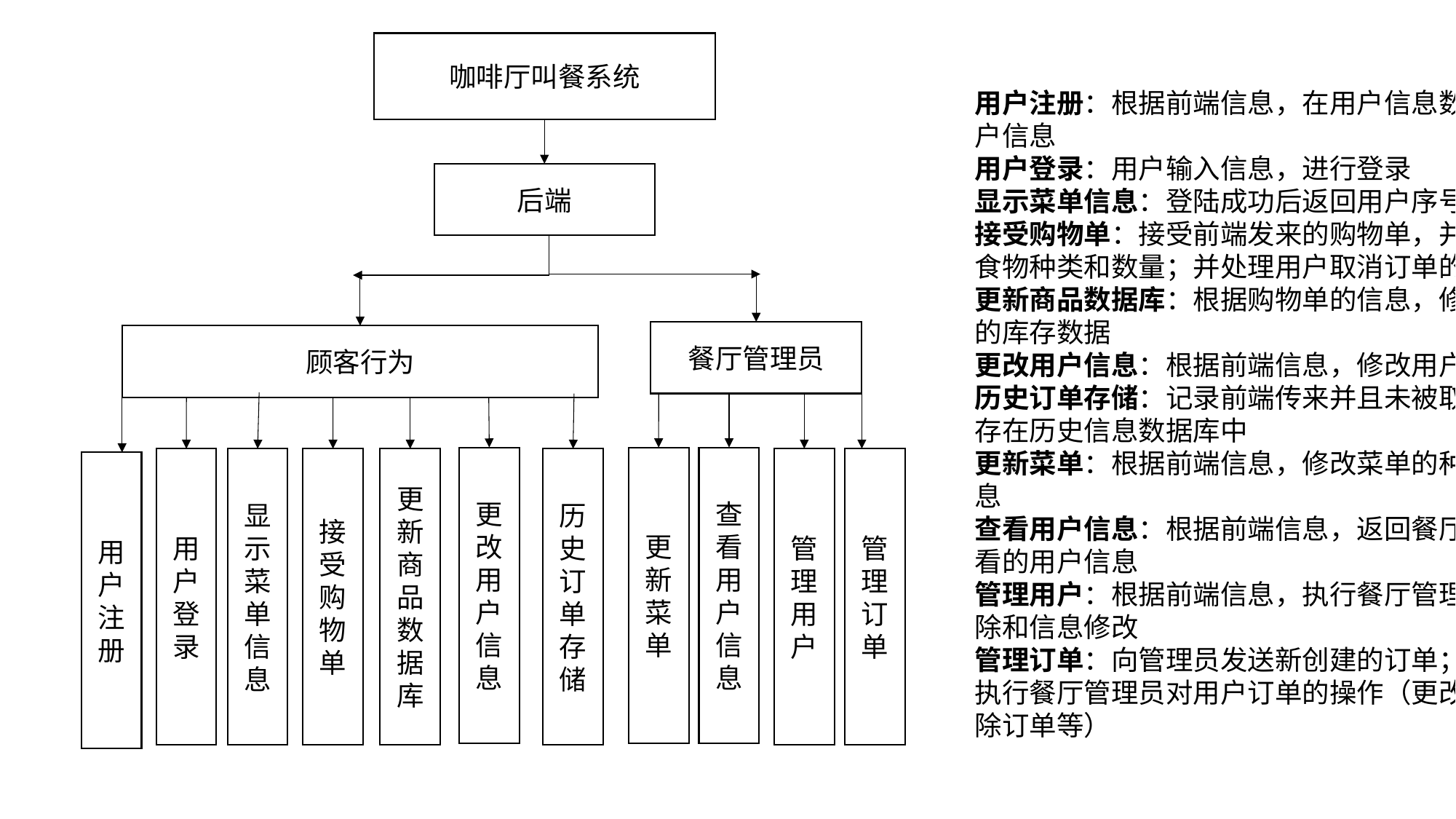

咖啡厅叫餐系统
用户注册：根据前端信息，在用户信息数据库中新增用户信息
用户登录：用户输入信息，进行登录
显示菜单信息：登陆成功后返回用户序号，并展示菜单
接受购物单：接受前端发来的购物单，并处理购物单的食物种类和数量；并处理用户取消订单的请求
更新商品数据库：根据购物单的信息，修改商品数据库的库存数据
更改用户信息：根据前端信息，修改用户信息
历史订单存储：记录前端传来并且未被取消的订单，保存在历史信息数据库中
更新菜单：根据前端信息，修改菜单的种类、名称等信息
查看用户信息：根据前端信息，返回餐厅管理员要求查看的用户信息
管理用户：根据前端信息，执行餐厅管理员对用户的删除和信息修改
管理订单：向管理员发送新创建的订单；并据前端信息，执行餐厅管理员对用户订单的操作（更改食物信息，删除订单等）

后端
餐厅管理员
顾客行为
更改用户信息
更新菜单
查看用户信息
用户登录
显示菜单信息
接受购物单
更新商品数据库
历史订单存储
管理用户
管理订单
用户注册